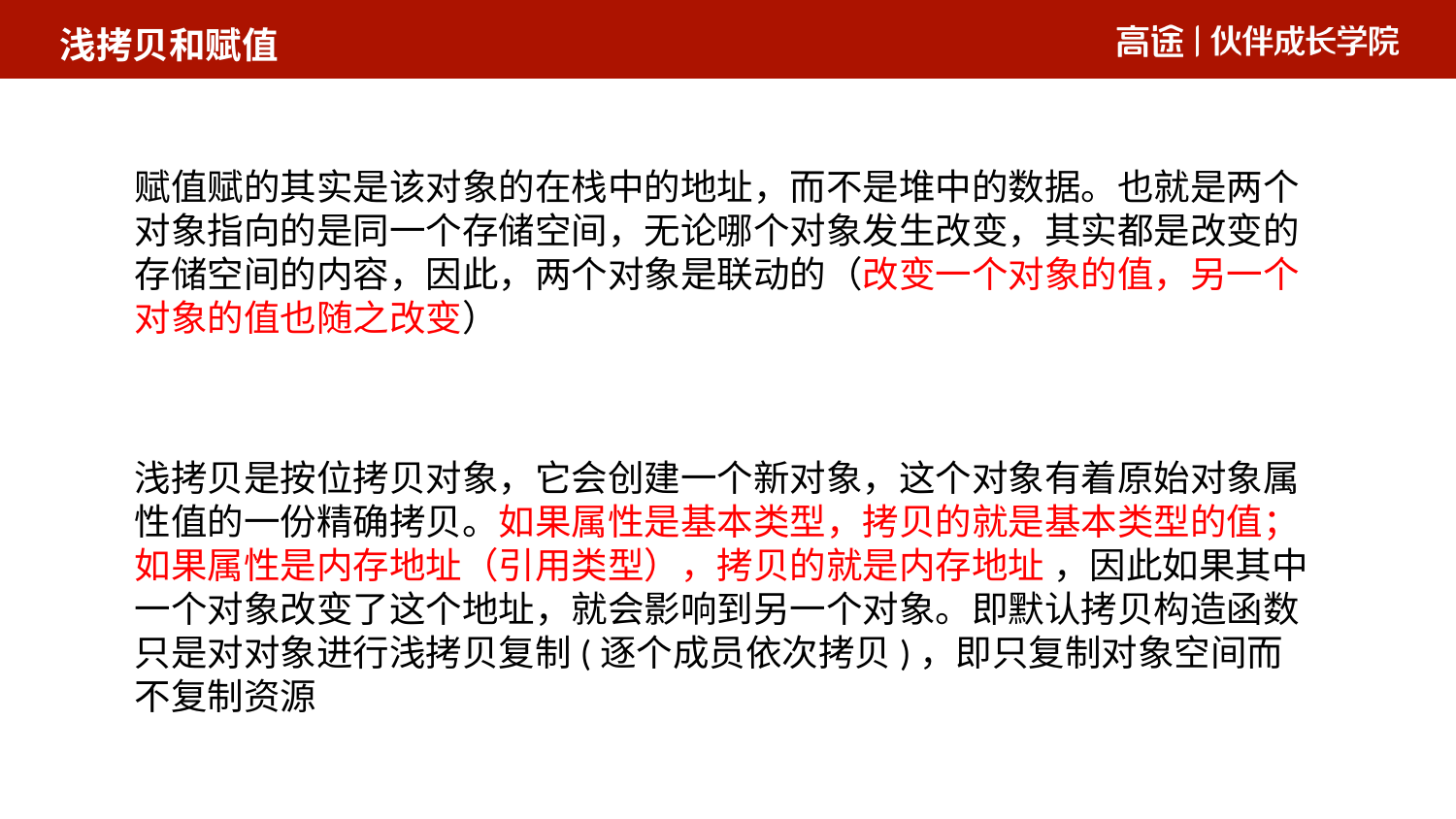

浅拷贝和赋值
赋值赋的其实是该对象的在栈中的地址，而不是堆中的数据。也就是两个对象指向的是同一个存储空间，无论哪个对象发生改变，其实都是改变的存储空间的内容，因此，两个对象是联动的（改变一个对象的值，另一个对象的值也随之改变）
浅拷贝是按位拷贝对象，它会创建一个新对象，这个对象有着原始对象属性值的一份精确拷贝。如果属性是基本类型，拷贝的就是基本类型的值；如果属性是内存地址（引用类型），拷贝的就是内存地址 ，因此如果其中一个对象改变了这个地址，就会影响到另一个对象。即默认拷贝构造函数只是对对象进行浅拷贝复制(逐个成员依次拷贝)，即只复制对象空间而不复制资源